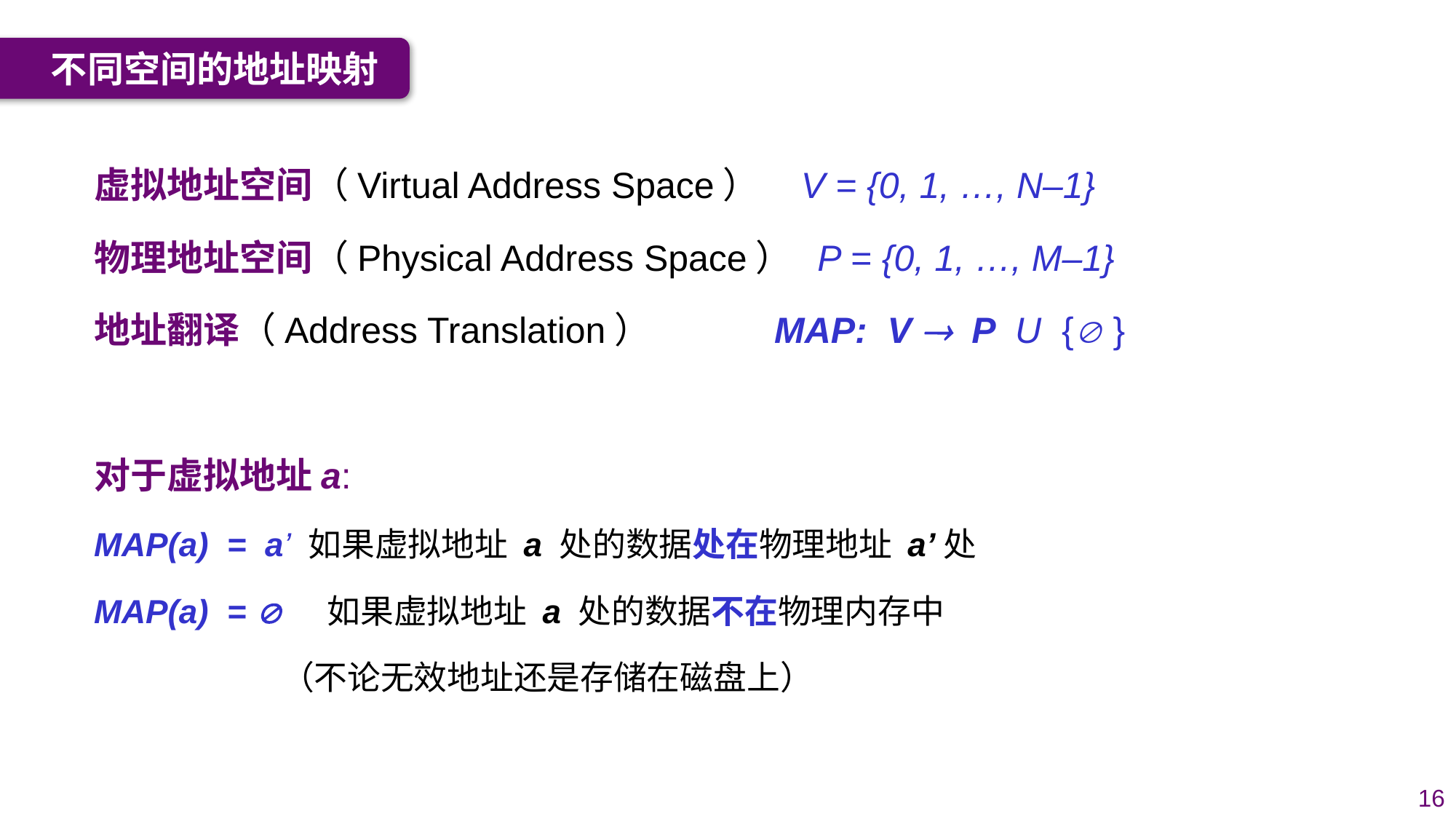

不同空间的地址映射
虚拟地址空间（Virtual Address Space）    V = {0, 1, …, N–1}
物理地址空间（Physical Address Space）  P = {0, 1, …, M–1}
地址翻译（Address Translation）              MAP:  V →  P  U  {∅ }

对于虚拟地址a:
MAP(a)  =  a’ 如果虚拟地址 a 处的数据处在物理地址 a’处
MAP(a)  = ∅    如果虚拟地址 a 处的数据不在物理内存中
                        （不论无效地址还是存储在磁盘上）
16